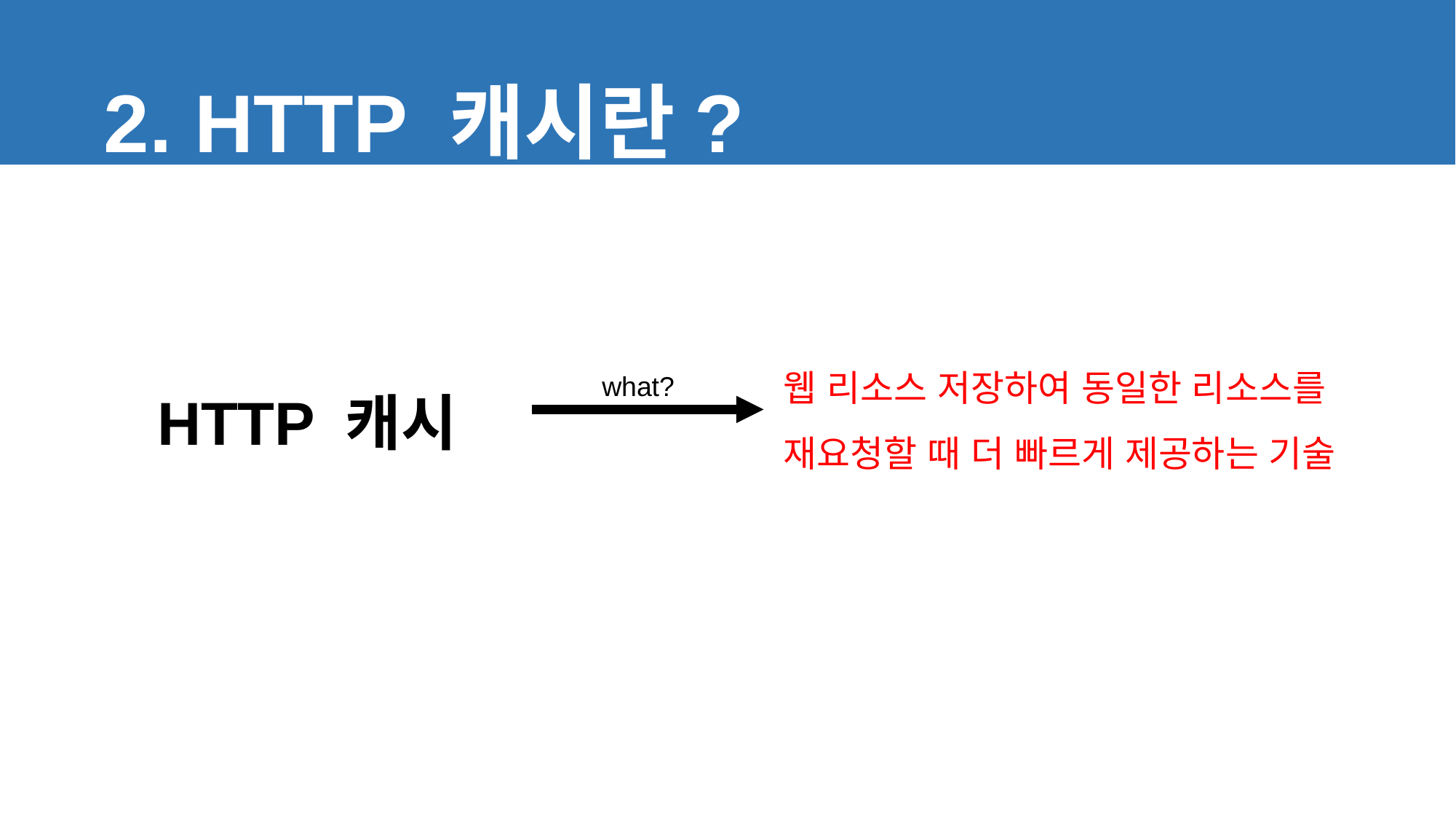

2. HTTP 캐시란?
웹 리소스 저장하여 동일한 리소스를
재요청할 때 더 빠르게 제공하는 기술
HTTP 캐시
what?